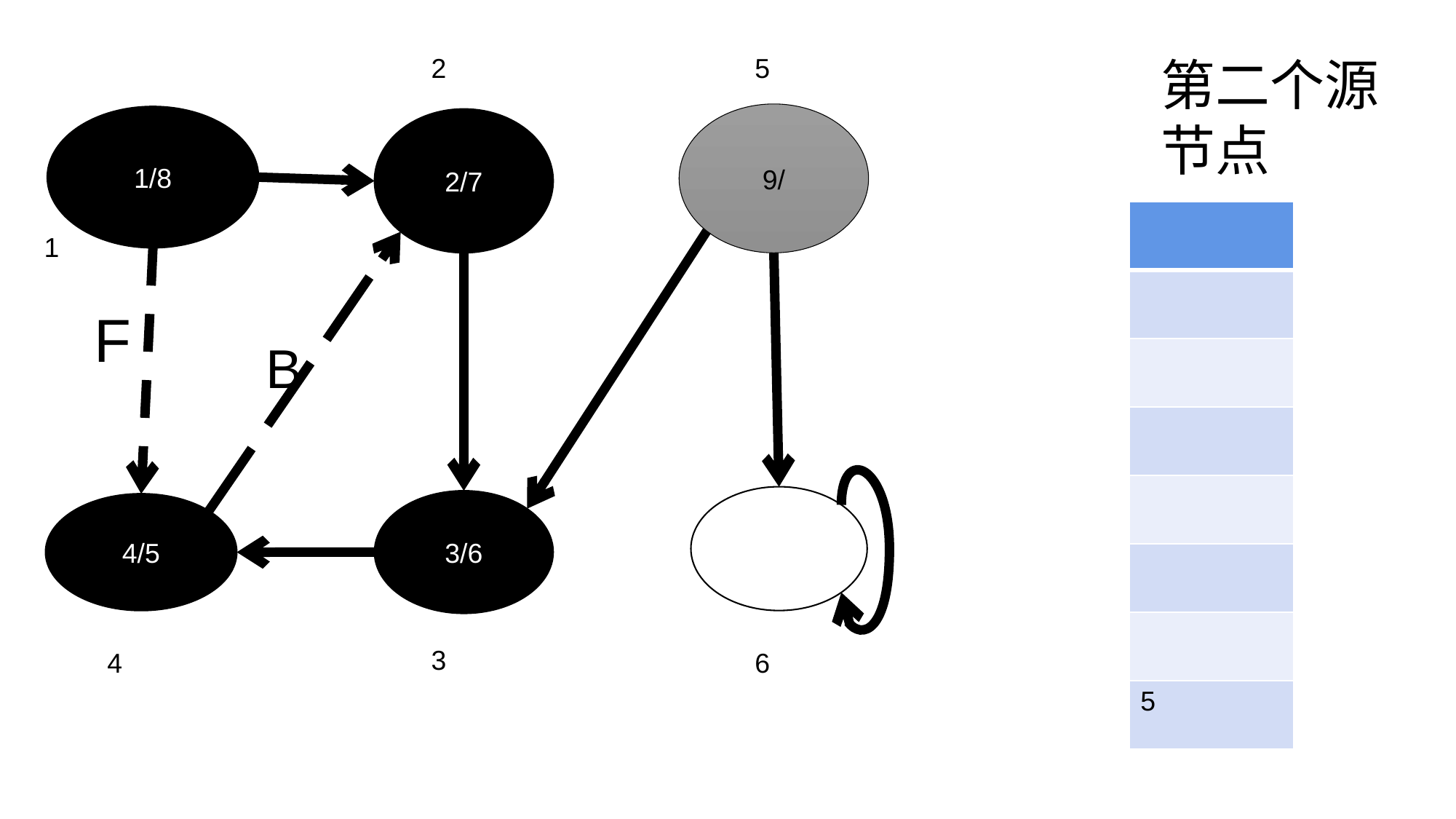

2
5
第二个源节点
9/
1/8
2/7
|  |
| --- |
|  |
|  |
|  |
|  |
|  |
|  |
| 5 |
1
F
B

3/6
4/5
3
4
6